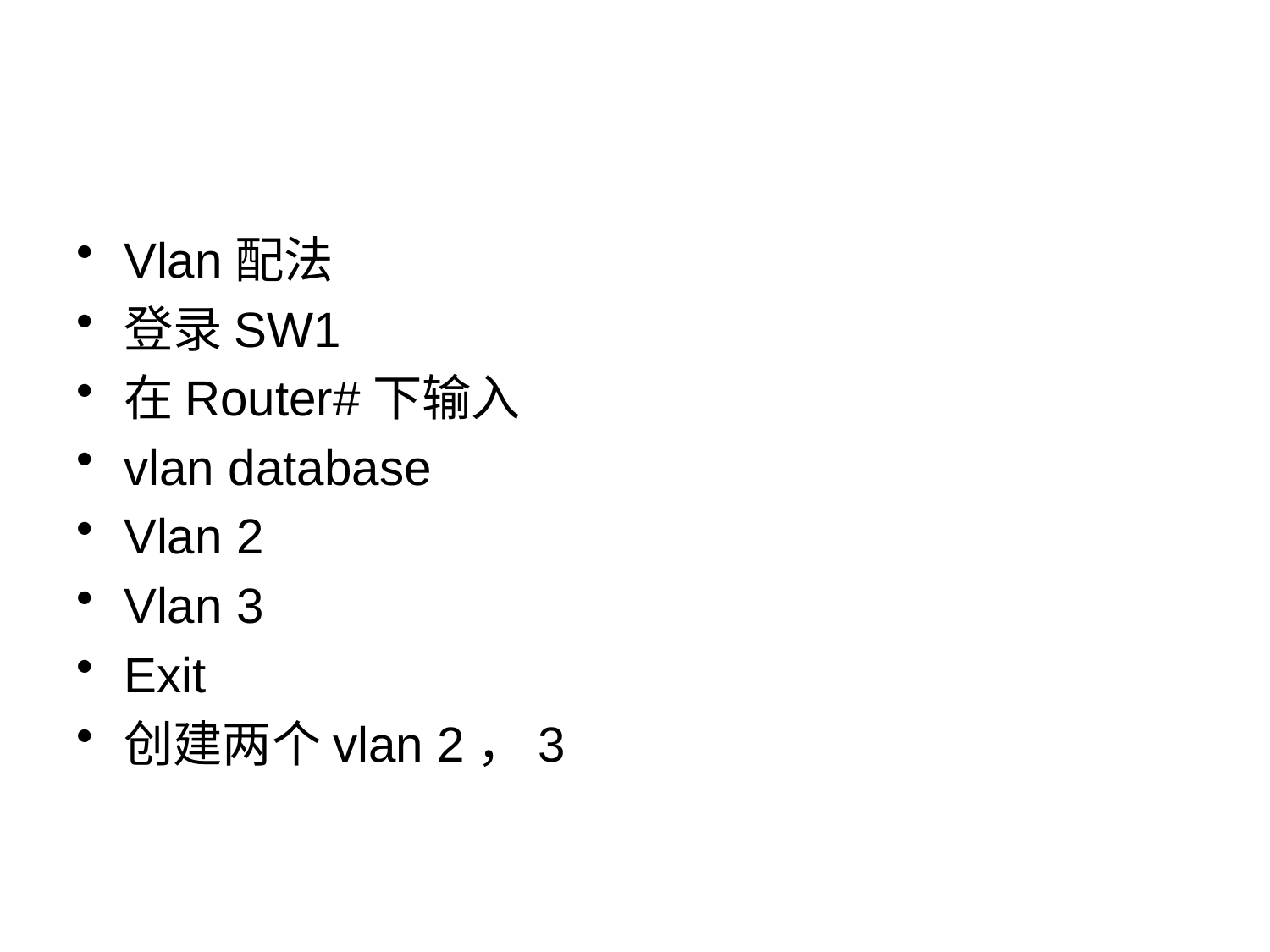

#
Vlan配法
登录SW1
在Router#下输入
vlan database
Vlan 2
Vlan 3
Exit
创建两个vlan 2，3